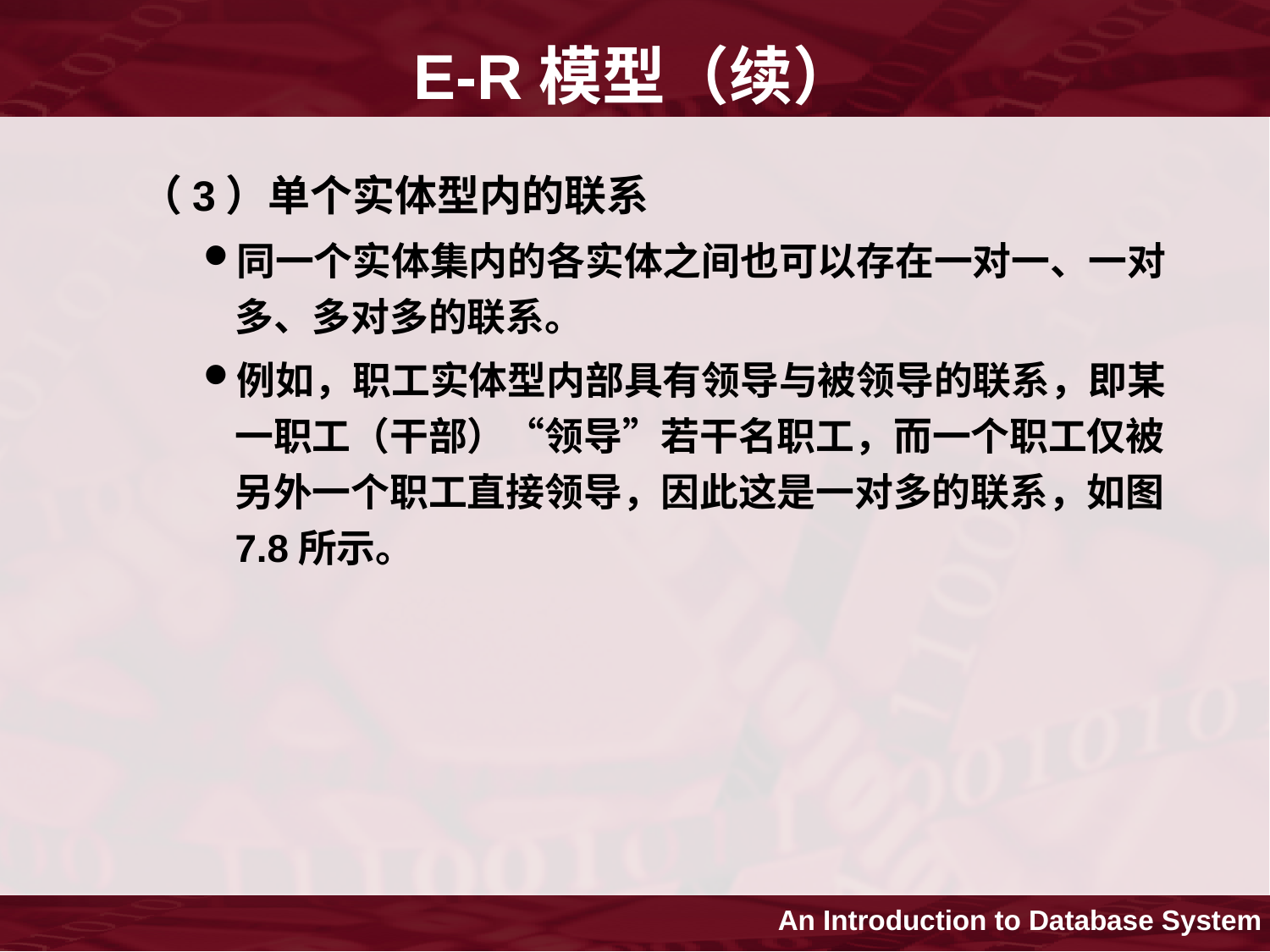

# E-R模型（续）
（3）单个实体型内的联系
同一个实体集内的各实体之间也可以存在一对一、一对多、多对多的联系。
例如，职工实体型内部具有领导与被领导的联系，即某一职工（干部）“领导”若干名职工，而一个职工仅被另外一个职工直接领导，因此这是一对多的联系，如图7.8所示。